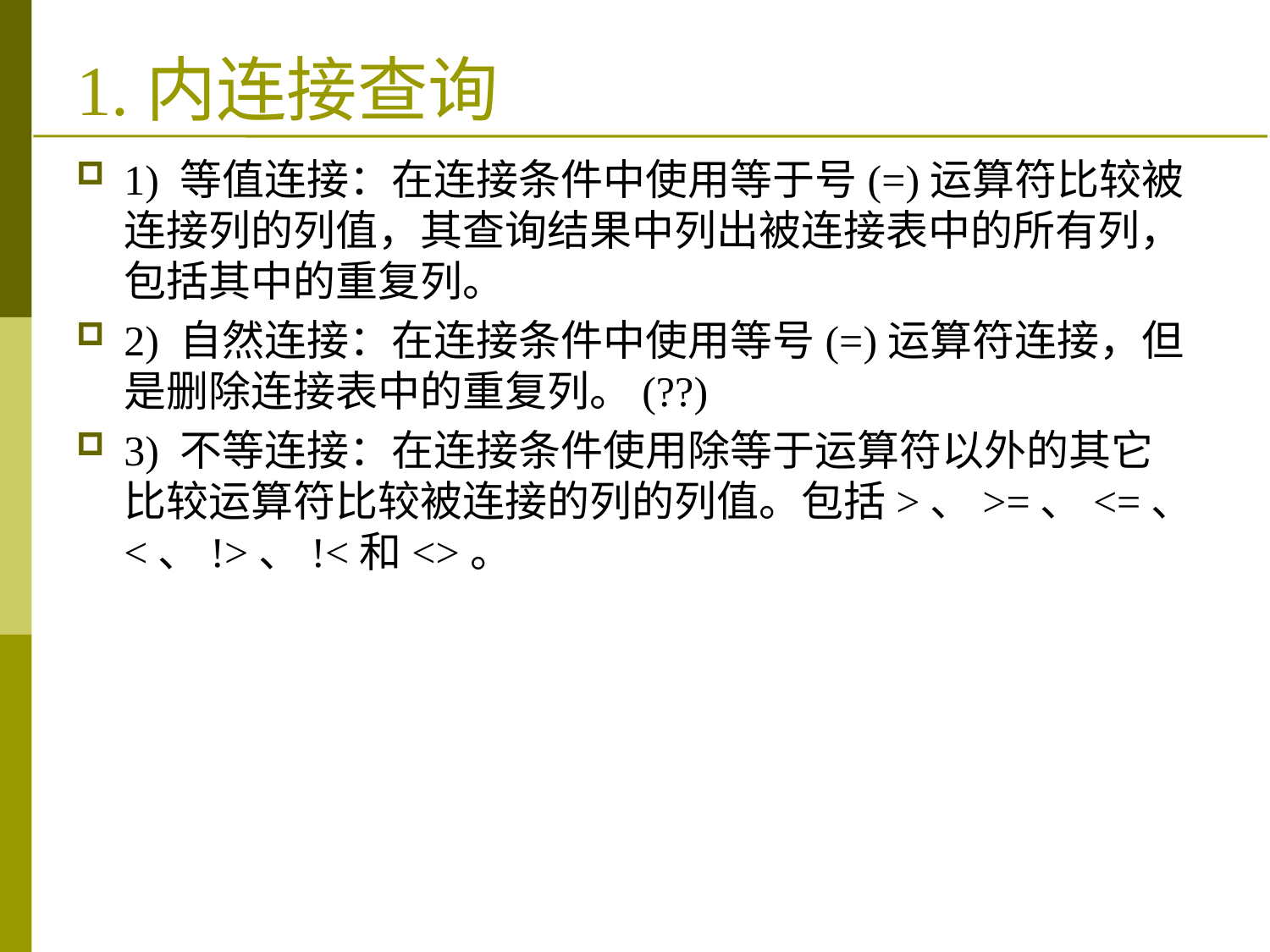

# 1.内连接查询
1) 等值连接：在连接条件中使用等于号(=)运算符比较被连接列的列值，其查询结果中列出被连接表中的所有列，包括其中的重复列。
2) 自然连接：在连接条件中使用等号(=)运算符连接，但是删除连接表中的重复列。(??)
3) 不等连接：在连接条件使用除等于运算符以外的其它比较运算符比较被连接的列的列值。包括>、>=、<=、<、!>、!<和<>。